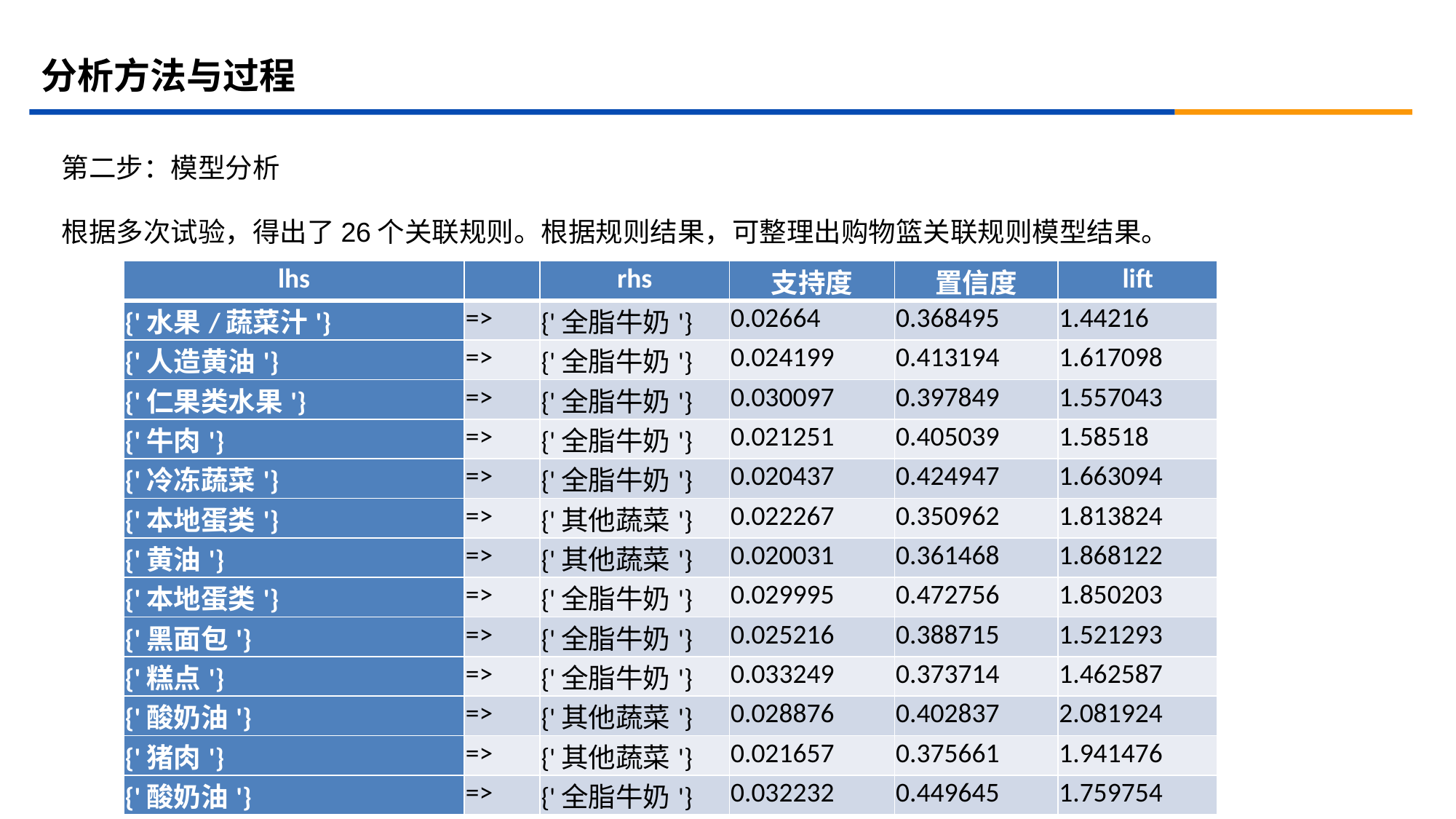

# 分析方法与过程
第二步：模型分析
根据多次试验，得出了26个关联规则。根据规则结果，可整理出购物篮关联规则模型结果。
| lhs |  | rhs | 支持度 | 置信度 | lift |
| --- | --- | --- | --- | --- | --- |
| {'水果/蔬菜汁'} | => | {'全脂牛奶'} | 0.02664 | 0.368495 | 1.44216 |
| {'人造黄油'} | => | {'全脂牛奶'} | 0.024199 | 0.413194 | 1.617098 |
| {'仁果类水果'} | => | {'全脂牛奶'} | 0.030097 | 0.397849 | 1.557043 |
| {'牛肉'} | => | {'全脂牛奶'} | 0.021251 | 0.405039 | 1.58518 |
| {'冷冻蔬菜'} | => | {'全脂牛奶'} | 0.020437 | 0.424947 | 1.663094 |
| {'本地蛋类'} | => | {'其他蔬菜'} | 0.022267 | 0.350962 | 1.813824 |
| {'黄油'} | => | {'其他蔬菜'} | 0.020031 | 0.361468 | 1.868122 |
| {'本地蛋类'} | => | {'全脂牛奶'} | 0.029995 | 0.472756 | 1.850203 |
| {'黑面包'} | => | {'全脂牛奶'} | 0.025216 | 0.388715 | 1.521293 |
| {'糕点'} | => | {'全脂牛奶'} | 0.033249 | 0.373714 | 1.462587 |
| {'酸奶油'} | => | {'其他蔬菜'} | 0.028876 | 0.402837 | 2.081924 |
| {'猪肉'} | => | {'其他蔬菜'} | 0.021657 | 0.375661 | 1.941476 |
| {'酸奶油'} | => | {'全脂牛奶'} | 0.032232 | 0.449645 | 1.759754 |